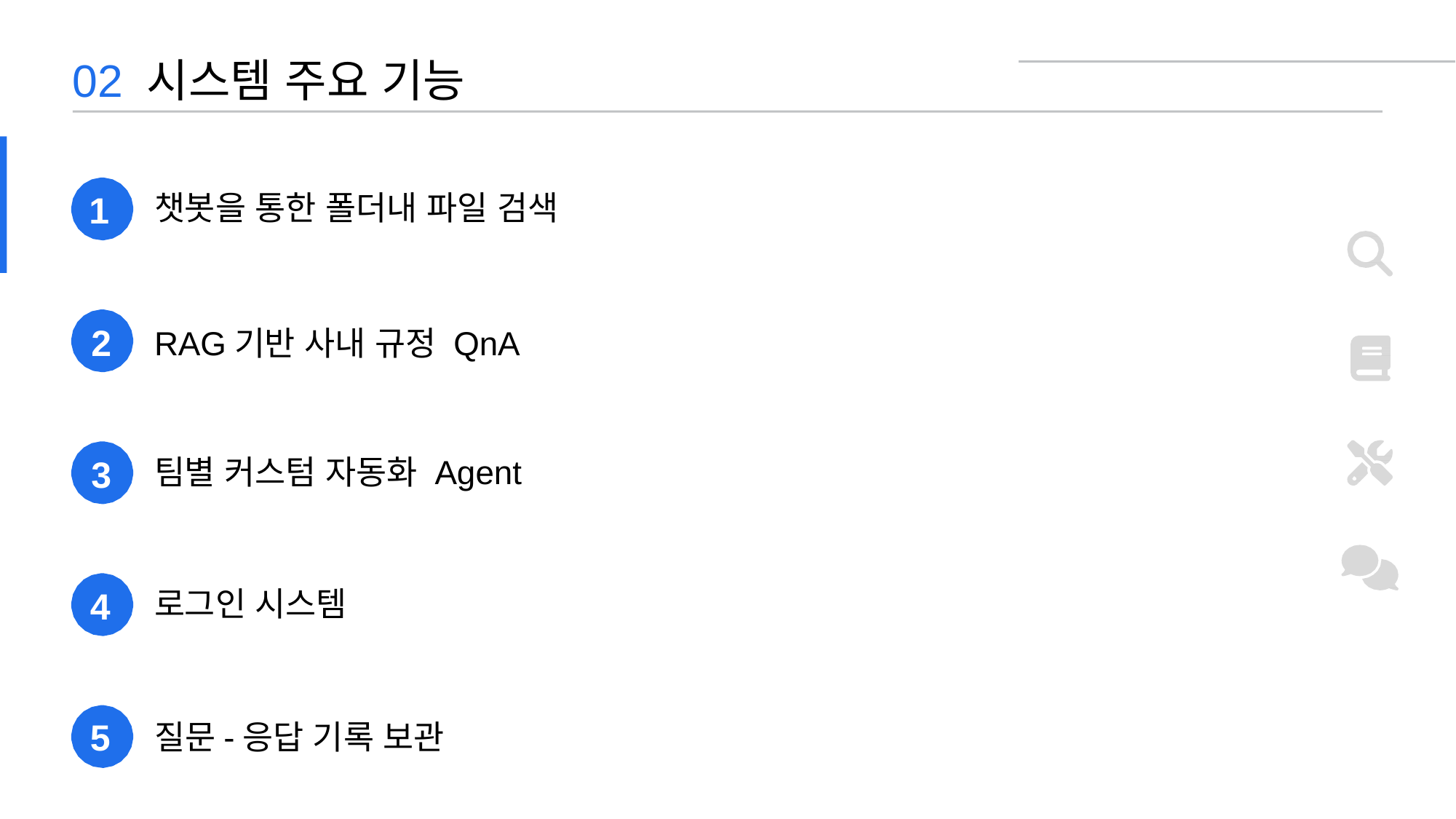

02 시스템 주요 기능

1
챗봇을 통한 폴더내 파일 검색

2
RAG기반 사내 규정 QnA

3
팀별 커스텀 자동화 Agent

4
로그인 시스템

5
질문-응답 기록 보관